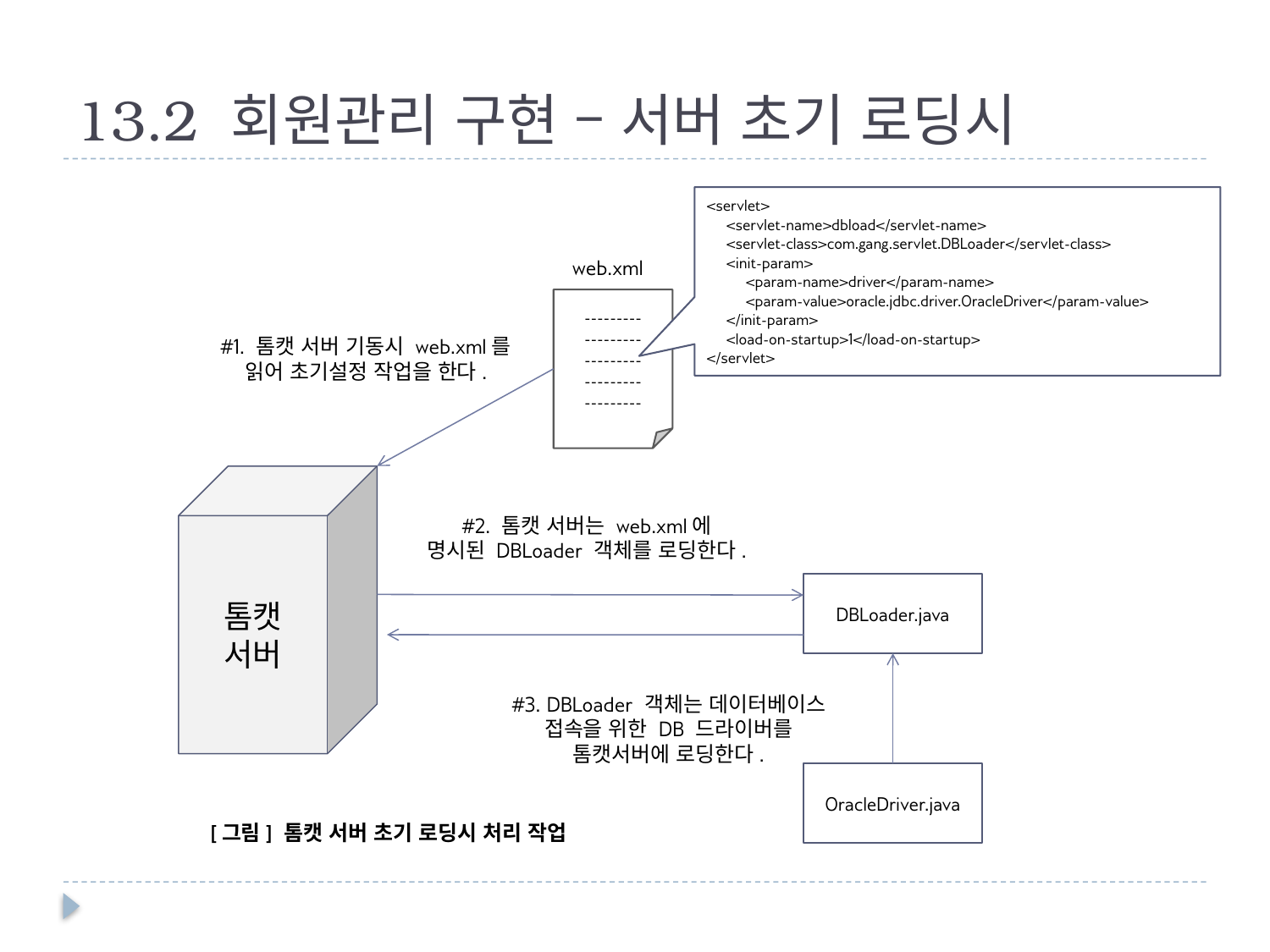

# 13.2 회원관리 구현 – 서버 초기 로딩시
<servlet>
    <servlet-name>dbload</servlet-name>
    <servlet-class>com.gang.servlet.DBLoader</servlet-class>
    <init-param>
        <param-name>driver</param-name>
        <param-value>oracle.jdbc.driver.OracleDriver</param-value>
    </init-param>
    <load-on-startup>1</load-on-startup>
</servlet>
web.xml
---------
---------
---------
---------
---------
#1. 톰캣 서버 기동시 web.xml를
읽어 초기설정 작업을 한다.
톰캣
서버
#2. 톰캣 서버는 web.xml에
명시된 DBLoader 객체를 로딩한다.
DBLoader.java
#3. DBLoader 객체는 데이터베이스
접속을 위한 DB 드라이버를
톰캣서버에 로딩한다.
OracleDriver.java
[그림] 톰캣 서버 초기 로딩시 처리 작업